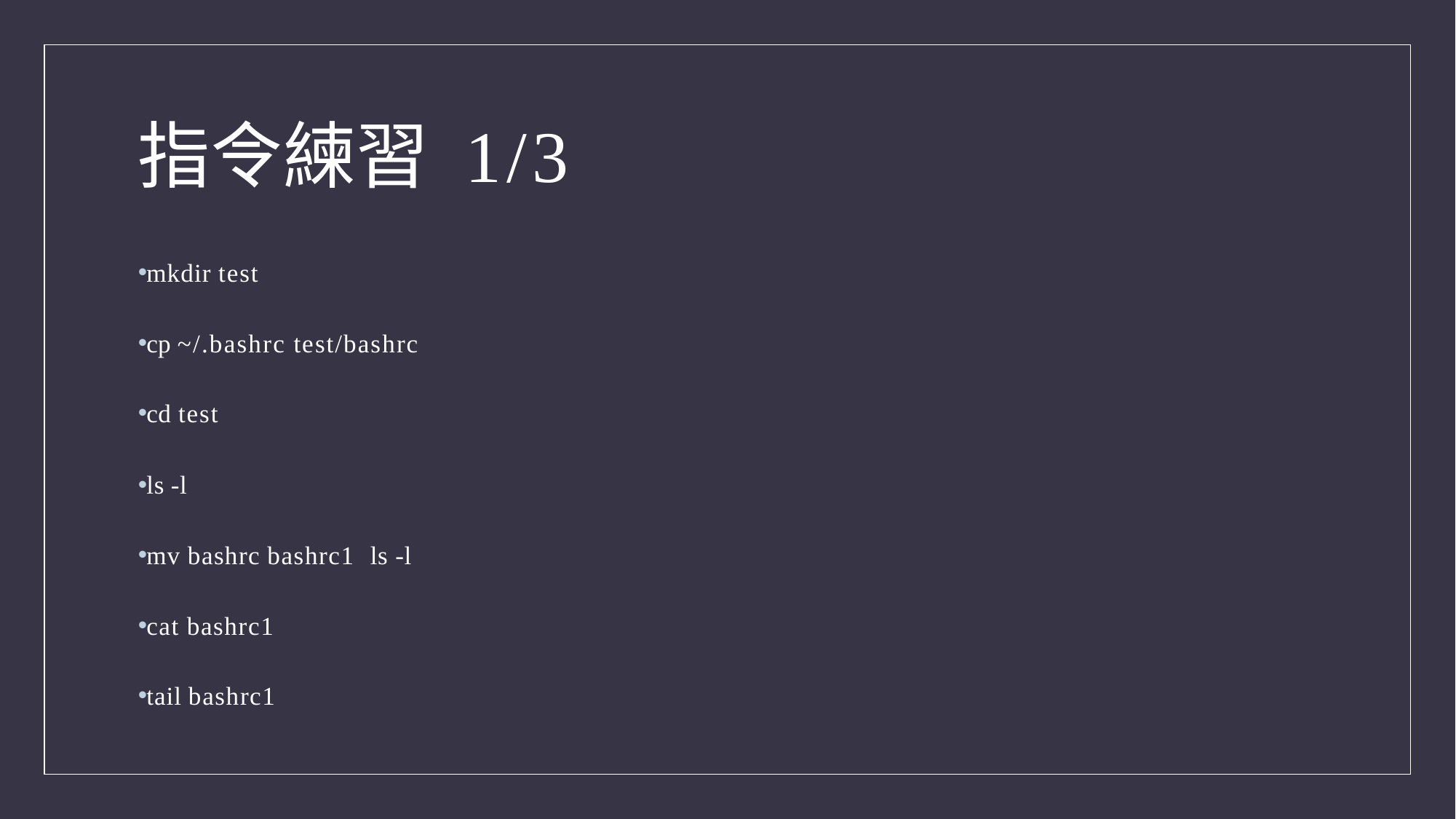

# 指令練習	1/3
mkdir test
cp ~/.bashrc test/bashrc
cd test

ls -l
mv bashrc bashrc1  ls -l
cat bashrc1
tail bashrc1